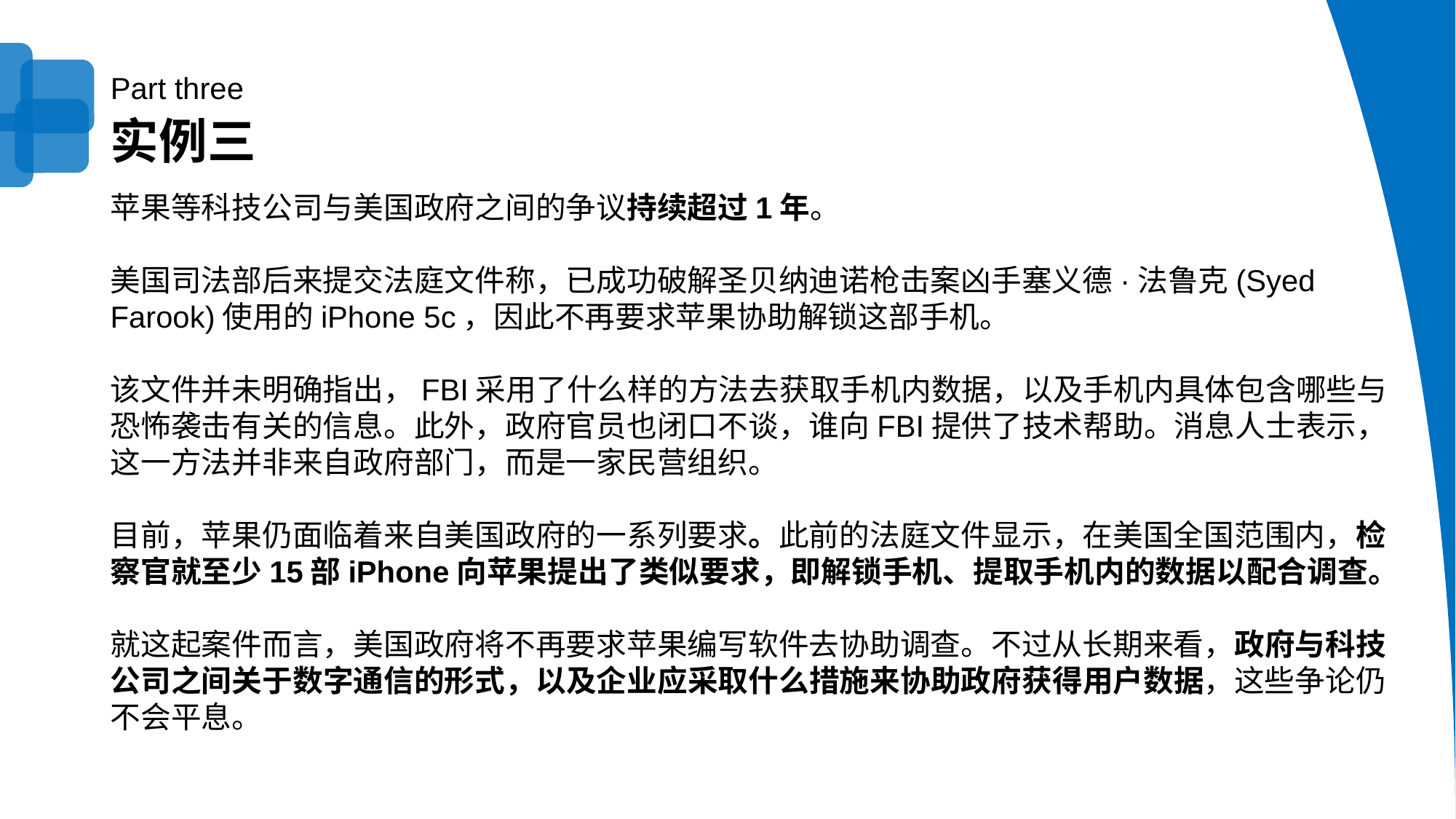

Part three
实例三
苹果等科技公司与美国政府之间的争议持续超过1年。

美国司法部后来提交法庭文件称，已成功破解圣贝纳迪诺枪击案凶手塞义德·法鲁克(Syed Farook)使用的iPhone 5c，因此不再要求苹果协助解锁这部手机。

该文件并未明确指出，FBI采用了什么样的方法去获取手机内数据，以及手机内具体包含哪些与恐怖袭击有关的信息。此外，政府官员也闭口不谈，谁向FBI提供了技术帮助。消息人士表示，这一方法并非来自政府部门，而是一家民营组织。

目前，苹果仍面临着来自美国政府的一系列要求。此前的法庭文件显示，在美国全国范围内，检察官就至少15部iPhone向苹果提出了类似要求，即解锁手机、提取手机内的数据以配合调查。

就这起案件而言，美国政府将不再要求苹果编写软件去协助调查。不过从长期来看，政府与科技公司之间关于数字通信的形式，以及企业应采取什么措施来协助政府获得用户数据，这些争论仍不会平息。